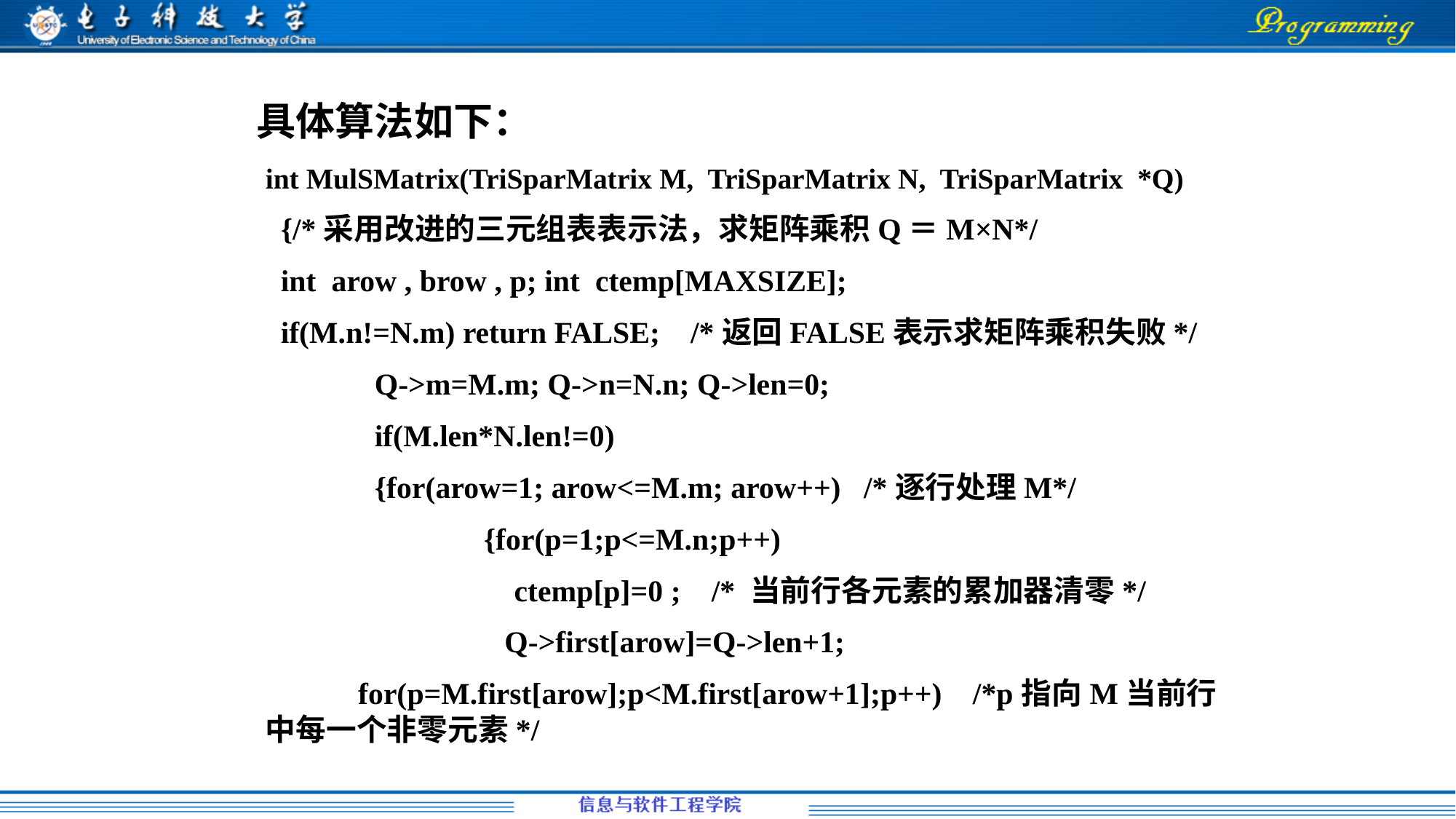

具体算法如下：
int MulSMatrix(TriSparMatrix M,  TriSparMatrix N,  TriSparMatrix  *Q)
  {/*采用改进的三元组表表示法，求矩阵乘积Q＝M×N*/
  int  arow , brow , p; int  ctemp[MAXSIZE];
  if(M.n!=N.m) return FALSE;    /*返回FALSE表示求矩阵乘积失败*/
	Q->m=M.m; Q->n=N.n; Q->len=0;
	if(M.len*N.len!=0)
	{for(arow=1; arow<=M.m; arow++)   /*逐行处理M*/
		{for(p=1;p<=M.n;p++)
   		    ctemp[p]=0 ;    /* 当前行各元素的累加器清零*/
	                 Q->first[arow]=Q->len+1;
            for(p=M.first[arow];p<M.first[arow+1];p++)    /*p指向M当前行中每一个非零元素*/